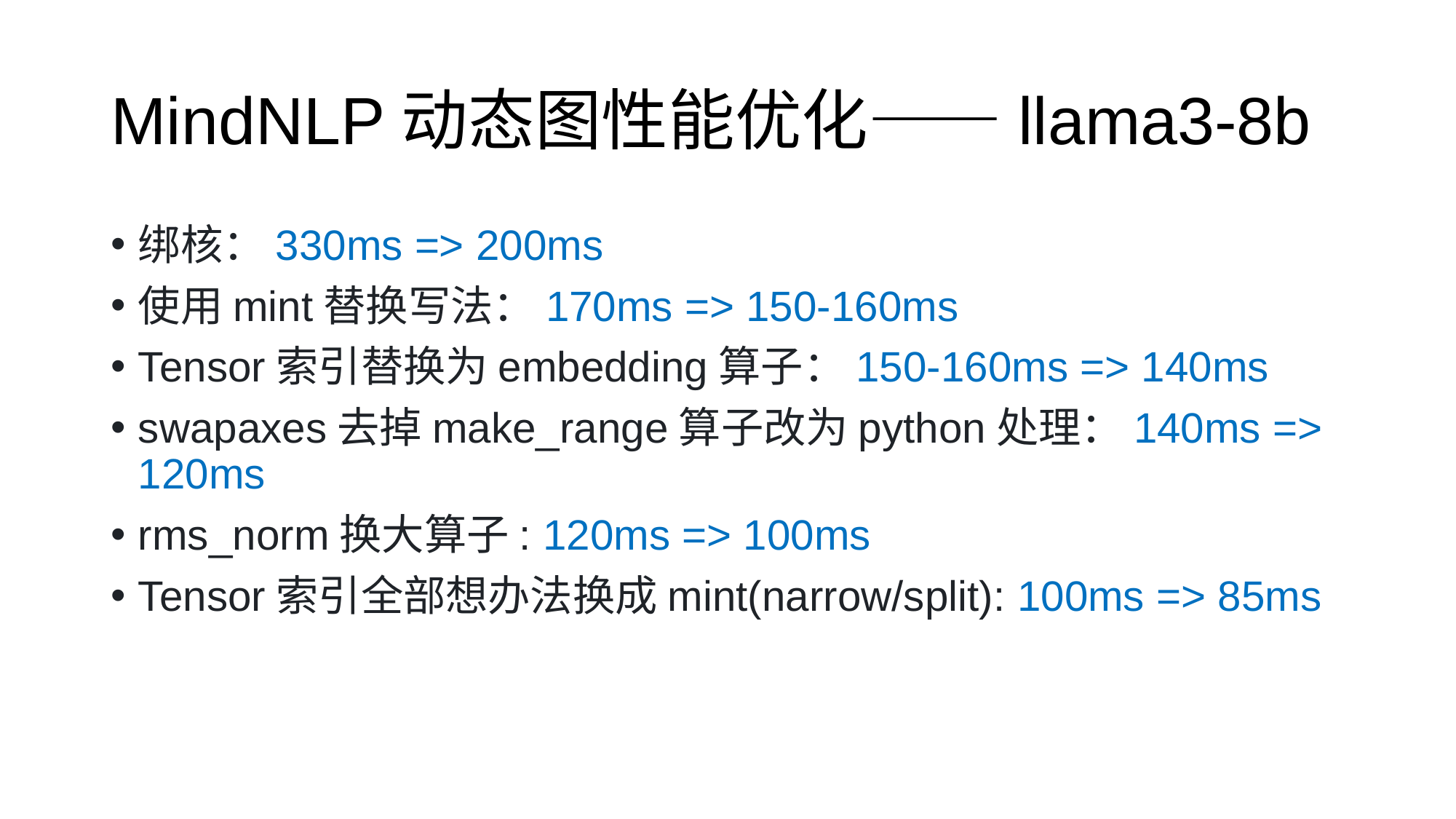

# MindNLP动态图性能优化——llama3-8b
绑核：330ms => 200ms
使用mint替换写法：170ms => 150-160ms
Tensor索引替换为embedding算子：150-160ms => 140ms
swapaxes去掉make_range算子改为python处理：140ms => 120ms
rms_norm换大算子: 120ms => 100ms
Tensor索引全部想办法换成mint(narrow/split): 100ms => 85ms